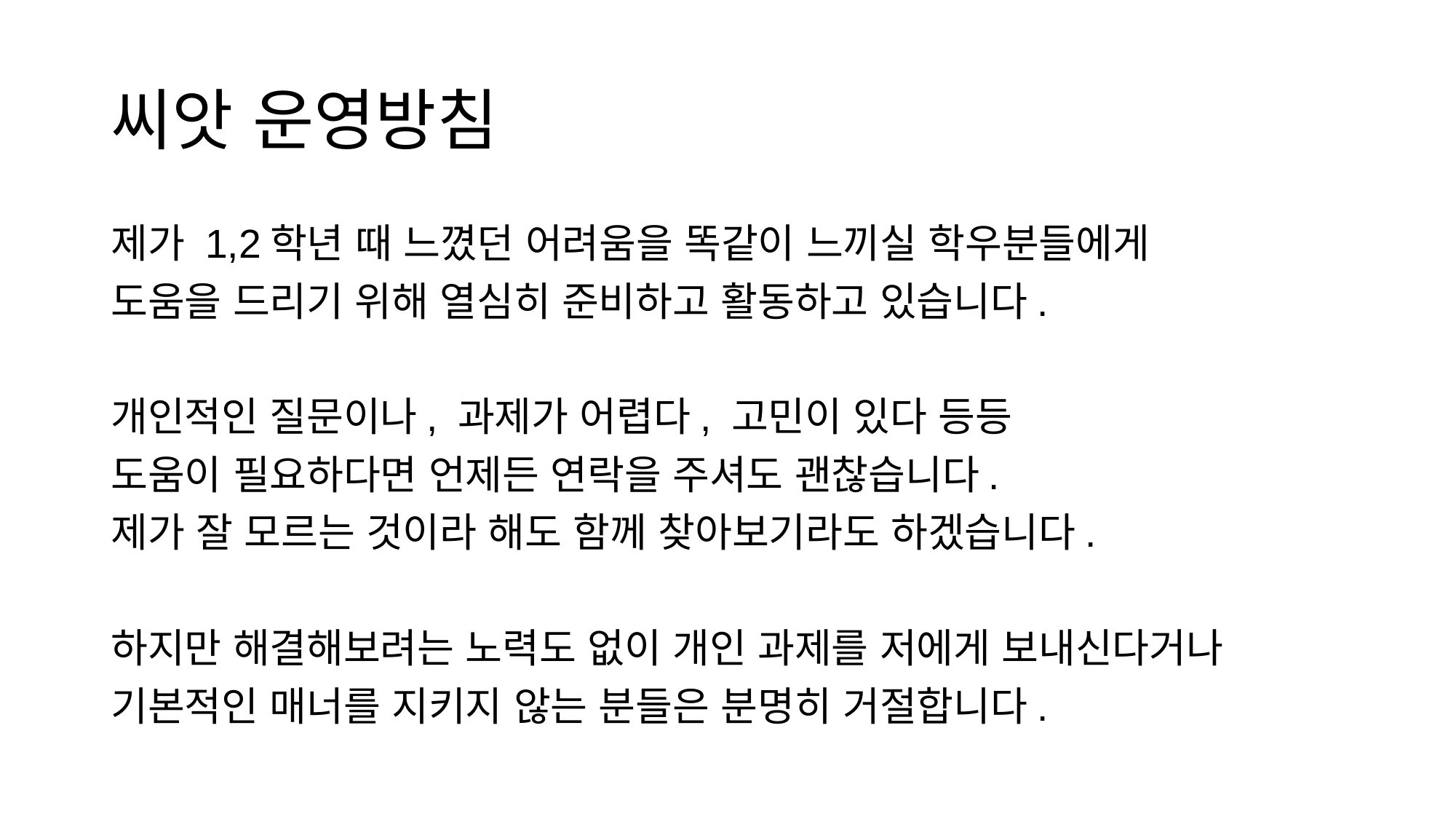

# 씨앗 운영방침
제가 1,2학년 때 느꼈던 어려움을 똑같이 느끼실 학우분들에게
도움을 드리기 위해 열심히 준비하고 활동하고 있습니다.

개인적인 질문이나, 과제가 어렵다, 고민이 있다 등등
도움이 필요하다면 언제든 연락을 주셔도 괜찮습니다.
제가 잘 모르는 것이라 해도 함께 찾아보기라도 하겠습니다.

하지만 해결해보려는 노력도 없이 개인 과제를 저에게 보내신다거나
기본적인 매너를 지키지 않는 분들은 분명히 거절합니다.